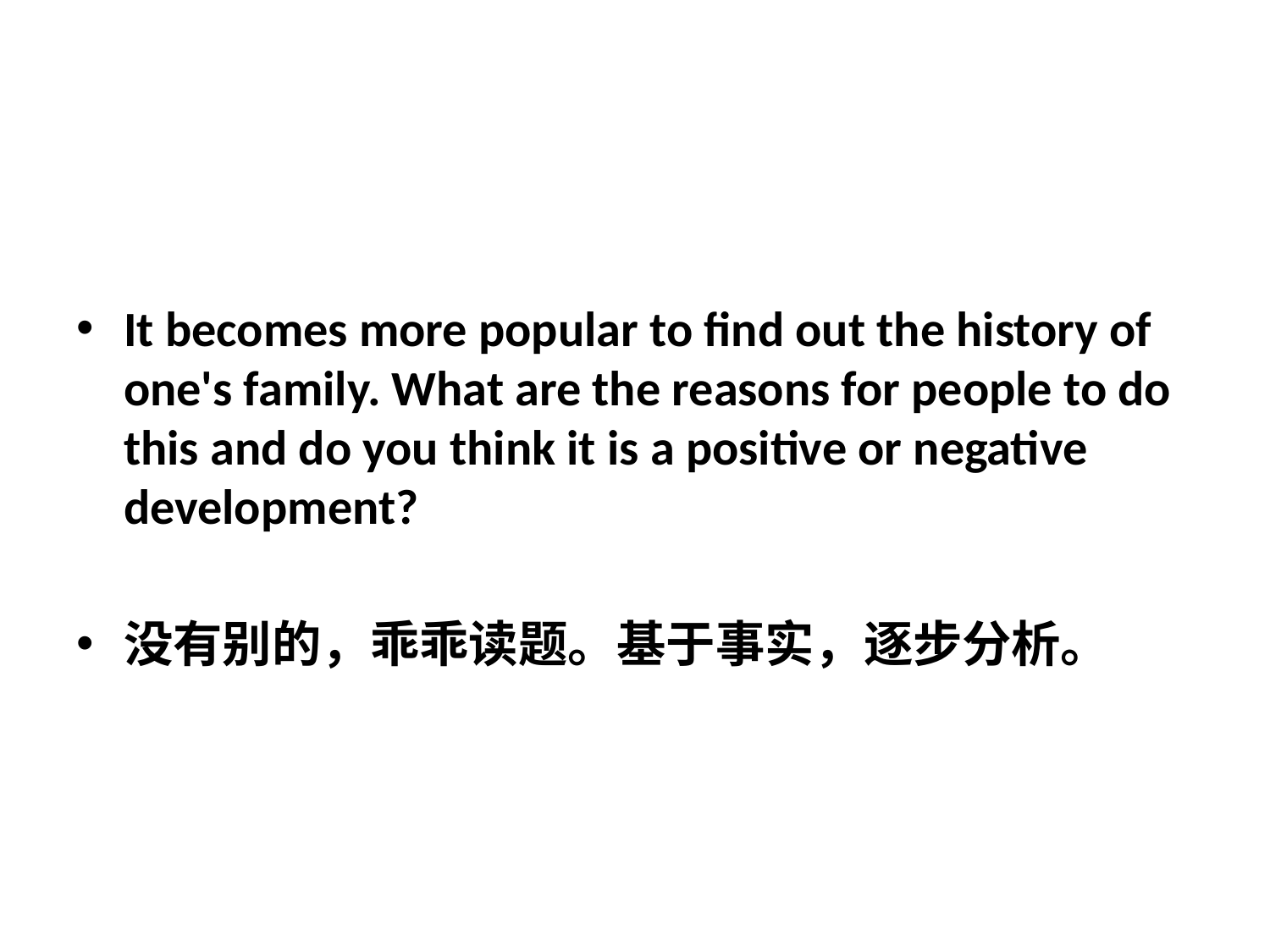

#

It becomes more popular to find out the history of one's family. What are the reasons for people to do this and do you think it is a positive or negative development?

没有别的，乖乖读题。基于事实，逐步分析。